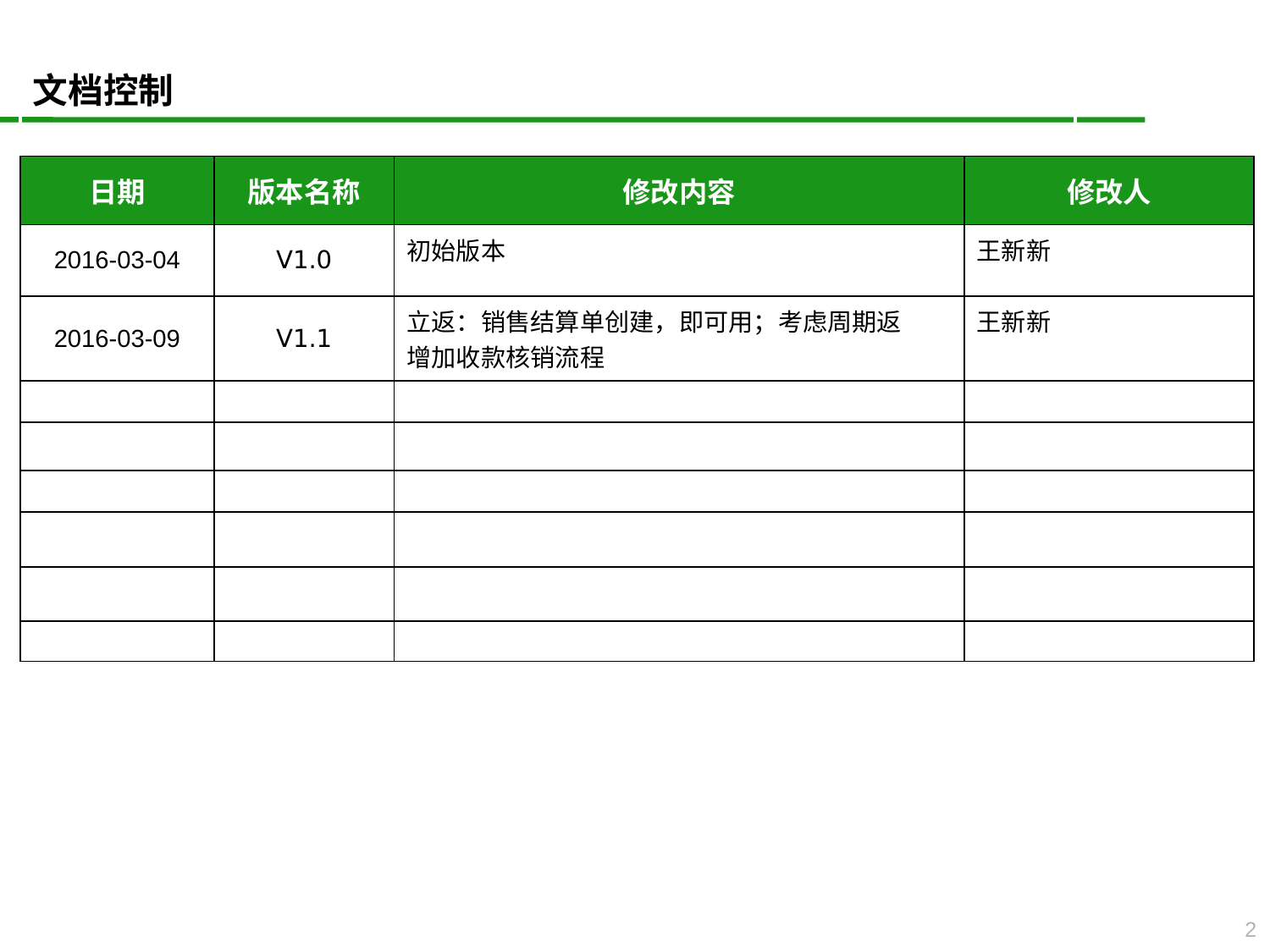

文档控制
| 日期 | 版本名称 | 修改内容 | 修改人 |
| --- | --- | --- | --- |
| 2016-03-04 | V1.0 | 初始版本 | 王新新 |
| 2016-03-09 | V1.1 | 立返：销售结算单创建，即可用；考虑周期返 增加收款核销流程 | 王新新 |
|  |  |  |  |
|  |  |  |  |
|  |  |  |  |
|  |  |  |  |
|  |  |  |  |
|  |  |  |  |
2